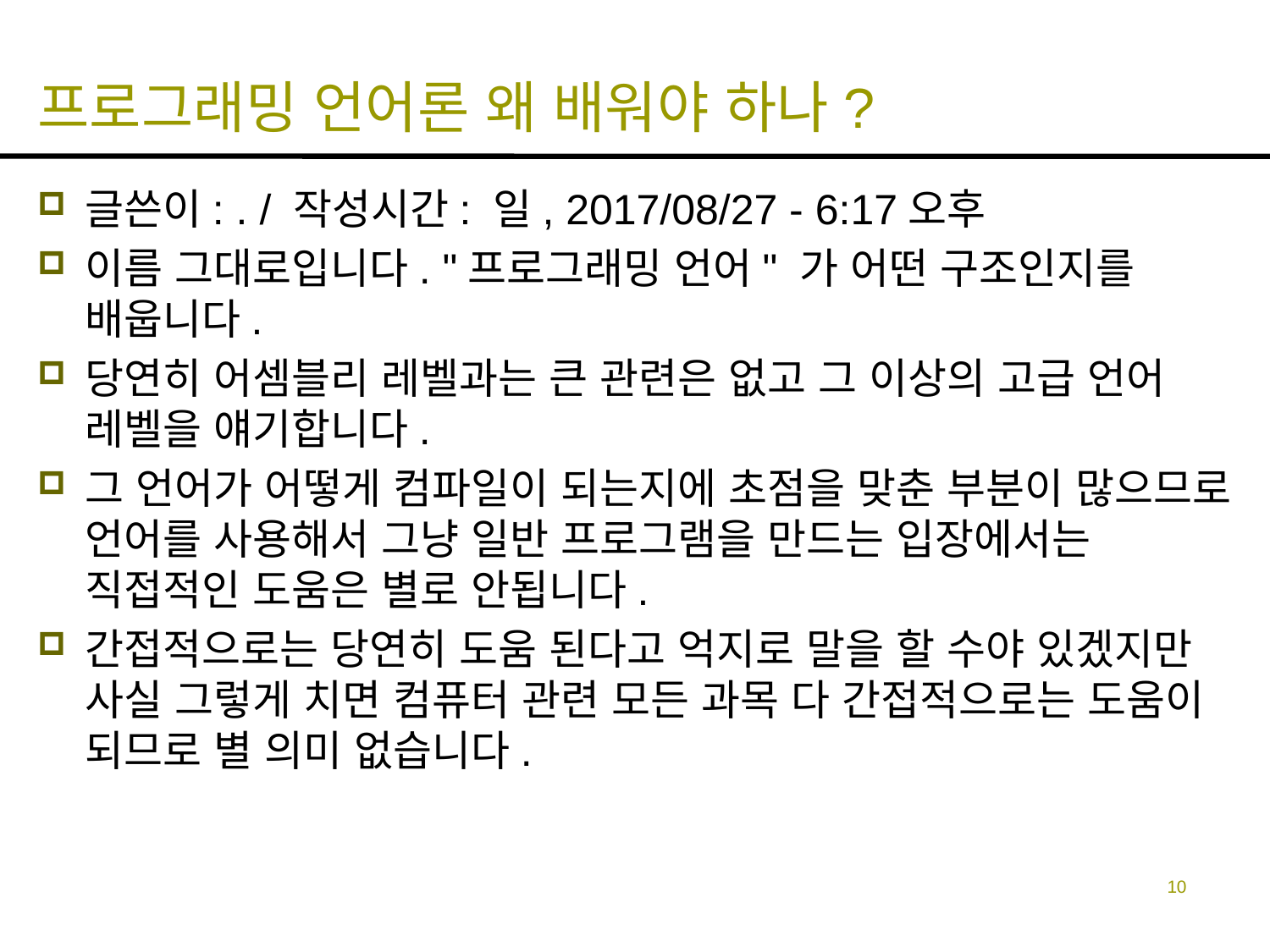

# 프로그래밍 언어론 왜 배워야 하나?
글쓴이: . / 작성시간: 일, 2017/08/27 - 6:17오후
이름 그대로입니다. "프로그래밍 언어" 가 어떤 구조인지를 배웁니다.
당연히 어셈블리 레벨과는 큰 관련은 없고 그 이상의 고급 언어 레벨을 얘기합니다.
그 언어가 어떻게 컴파일이 되는지에 초점을 맞춘 부분이 많으므로 언어를 사용해서 그냥 일반 프로그램을 만드는 입장에서는 직접적인 도움은 별로 안됩니다.
간접적으로는 당연히 도움 된다고 억지로 말을 할 수야 있겠지만 사실 그렇게 치면 컴퓨터 관련 모든 과목 다 간접적으로는 도움이 되므로 별 의미 없습니다.

10